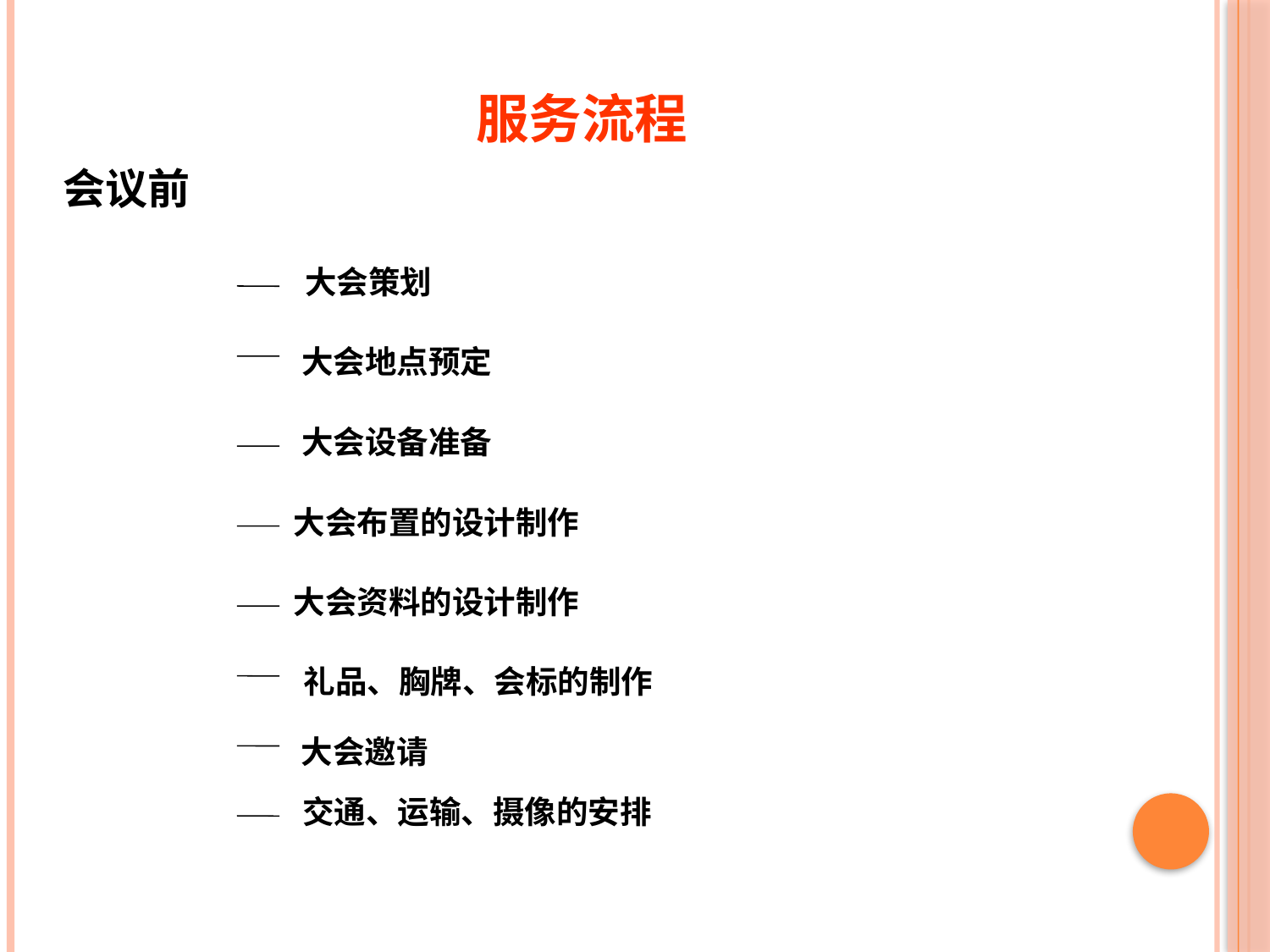

# 服务流程
会议前
 大会策划

大会地点预定

大会设备准备

大会布置的设计制作

大会资料的设计制作

礼品、胸牌、会标的制作

大会邀请

交通、运输、摄像的安排